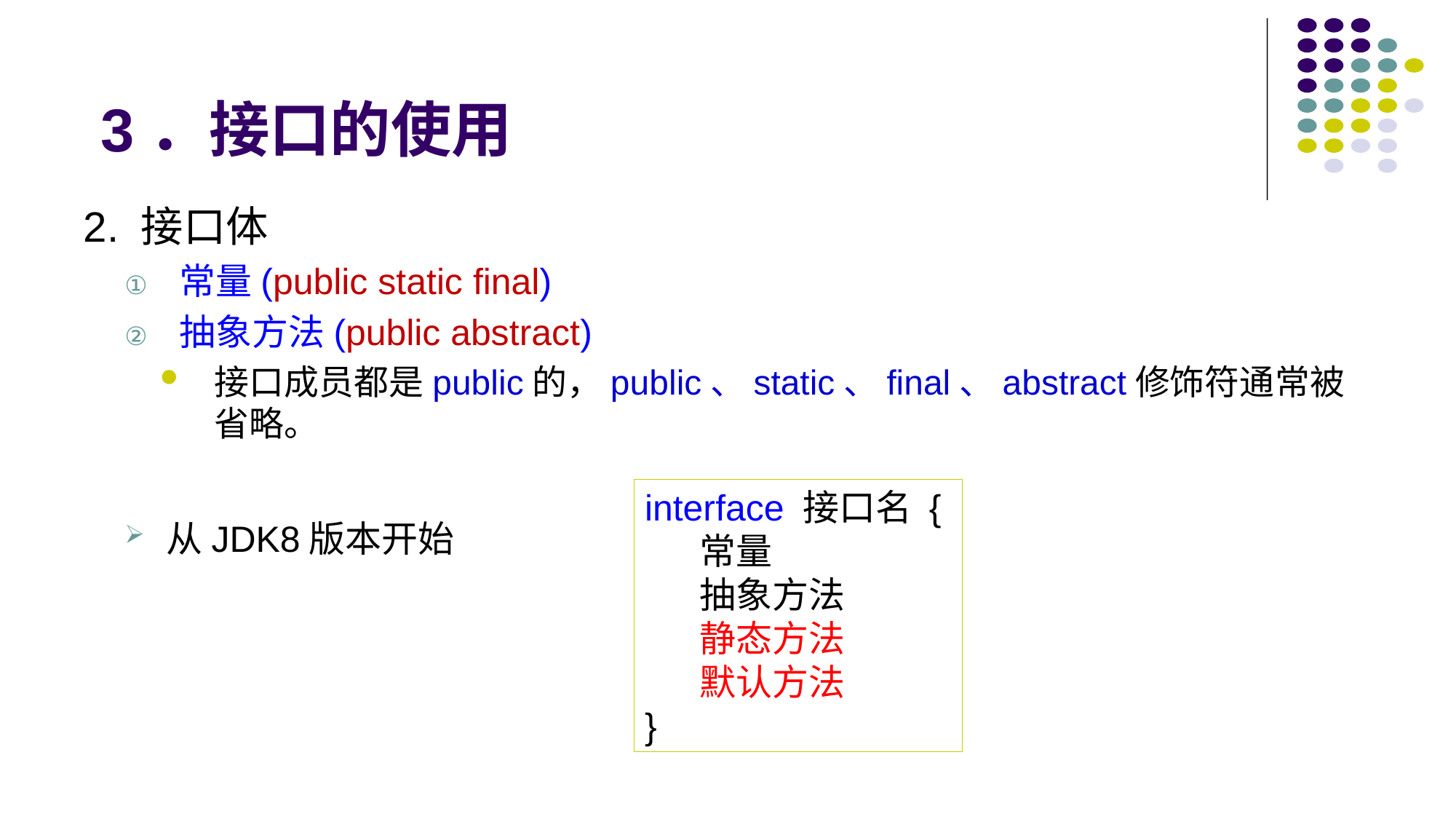

# 3．接口的使用
2. 接口体
常量(public static final)
抽象方法(public abstract)
接口成员都是public的，public、static、final、abstract修饰符通常被省略。

从JDK8版本开始
interface 接口名 {
常量
抽象方法
静态方法
默认方法
}
79